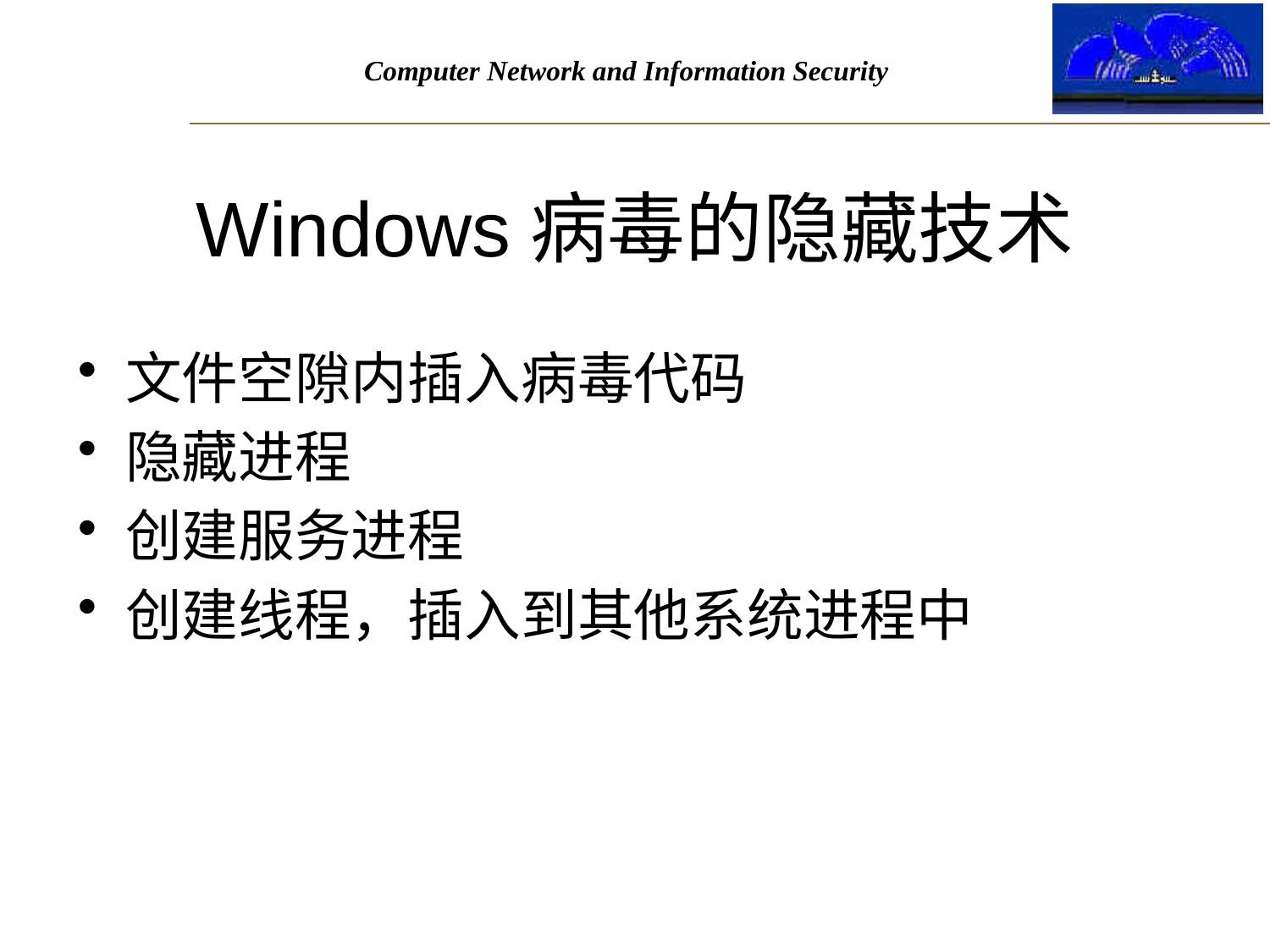

# Windows病毒的隐藏技术
文件空隙内插入病毒代码
隐藏进程
创建服务进程
创建线程，插入到其他系统进程中